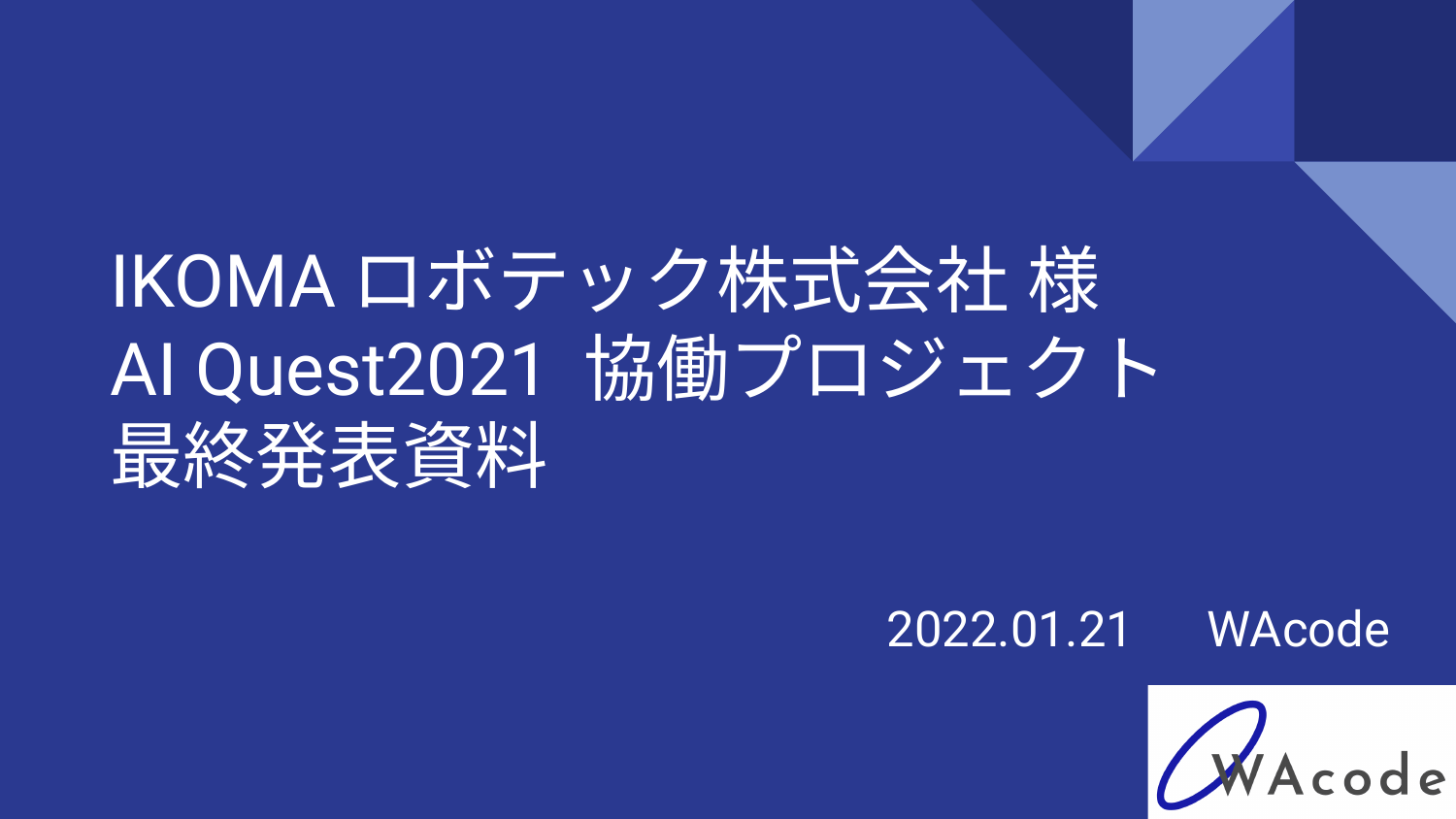

# IKOMAロボテック株式会社 様
AI Quest2021 協働プロジェクト
最終発表資料
2022.01.21　WAcode